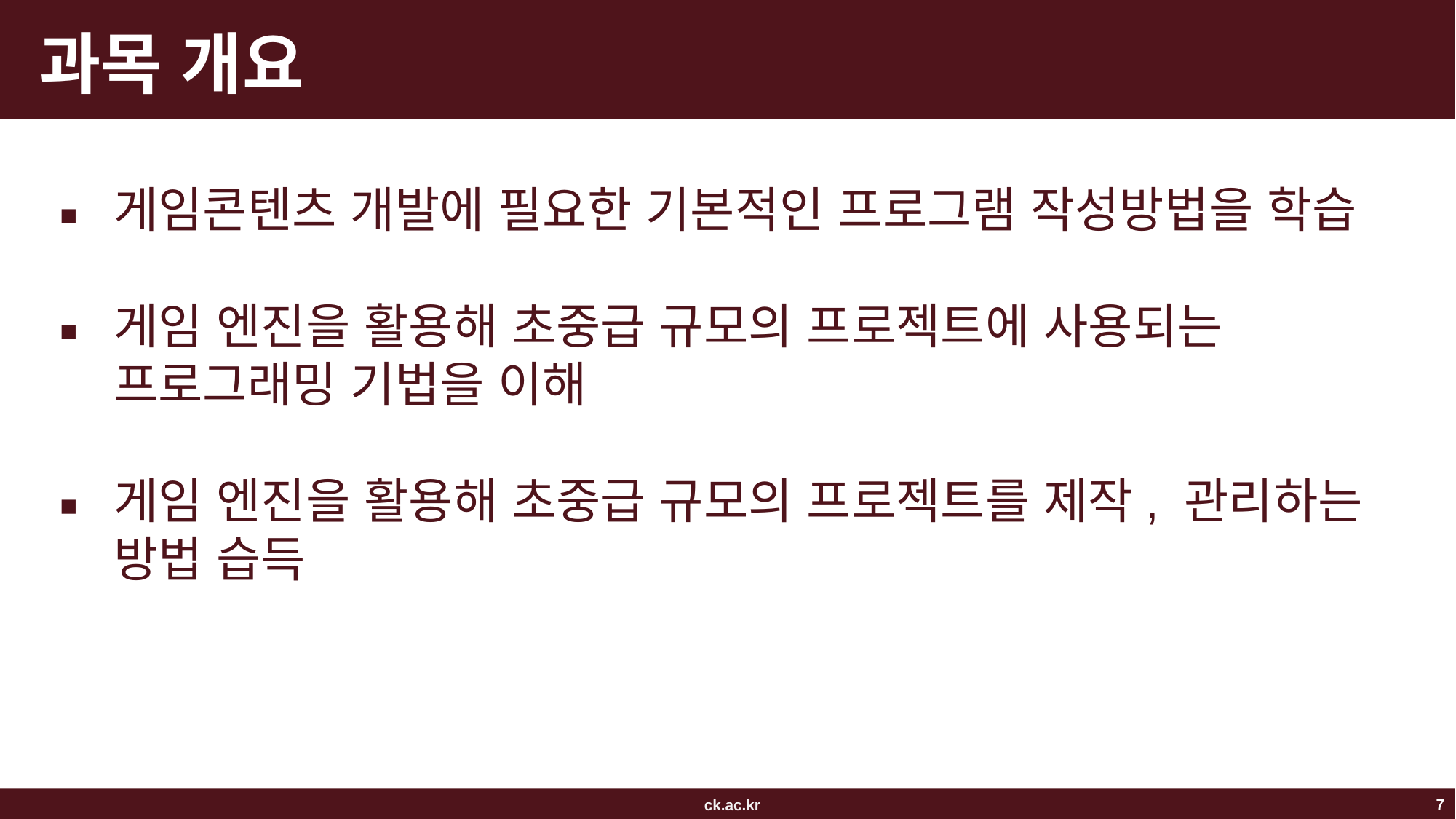

# 과목 개요
게임콘텐츠 개발에 필요한 기본적인 프로그램 작성방법을 학습

게임 엔진을 활용해 초중급 규모의 프로젝트에 사용되는 프로그래밍 기법을 이해

게임 엔진을 활용해 초중급 규모의 프로젝트를 제작, 관리하는 방법 습득

7
ck.ac.kr